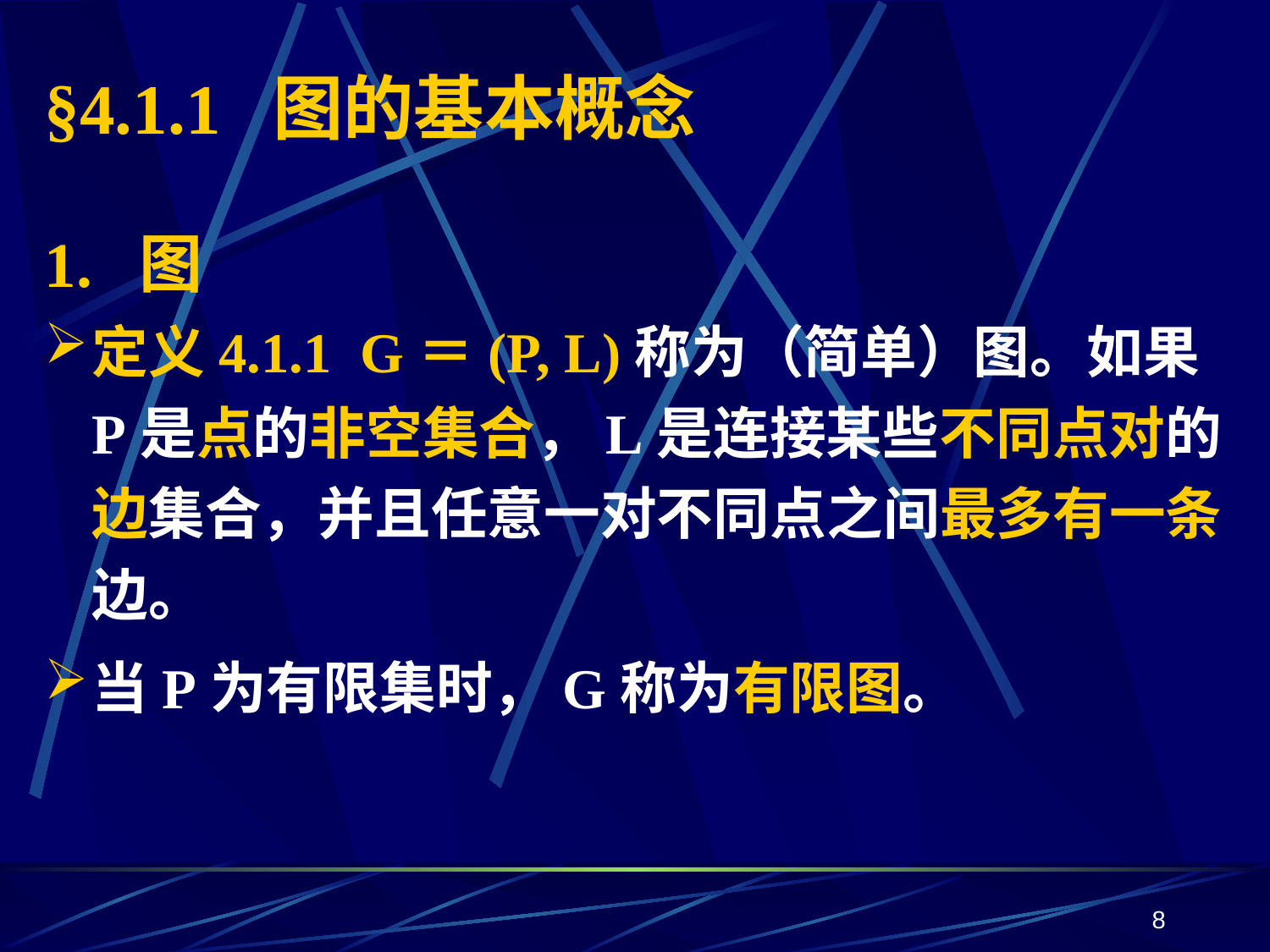

# §4.1.1  图的基本概念 1.  图
定义4.1.1  G＝(P, L)称为（简单）图。如果P是点的非空集合，L是连接某些不同点对的边集合，并且任意一对不同点之间最多有一条边。
当P为有限集时，G称为有限图。
8